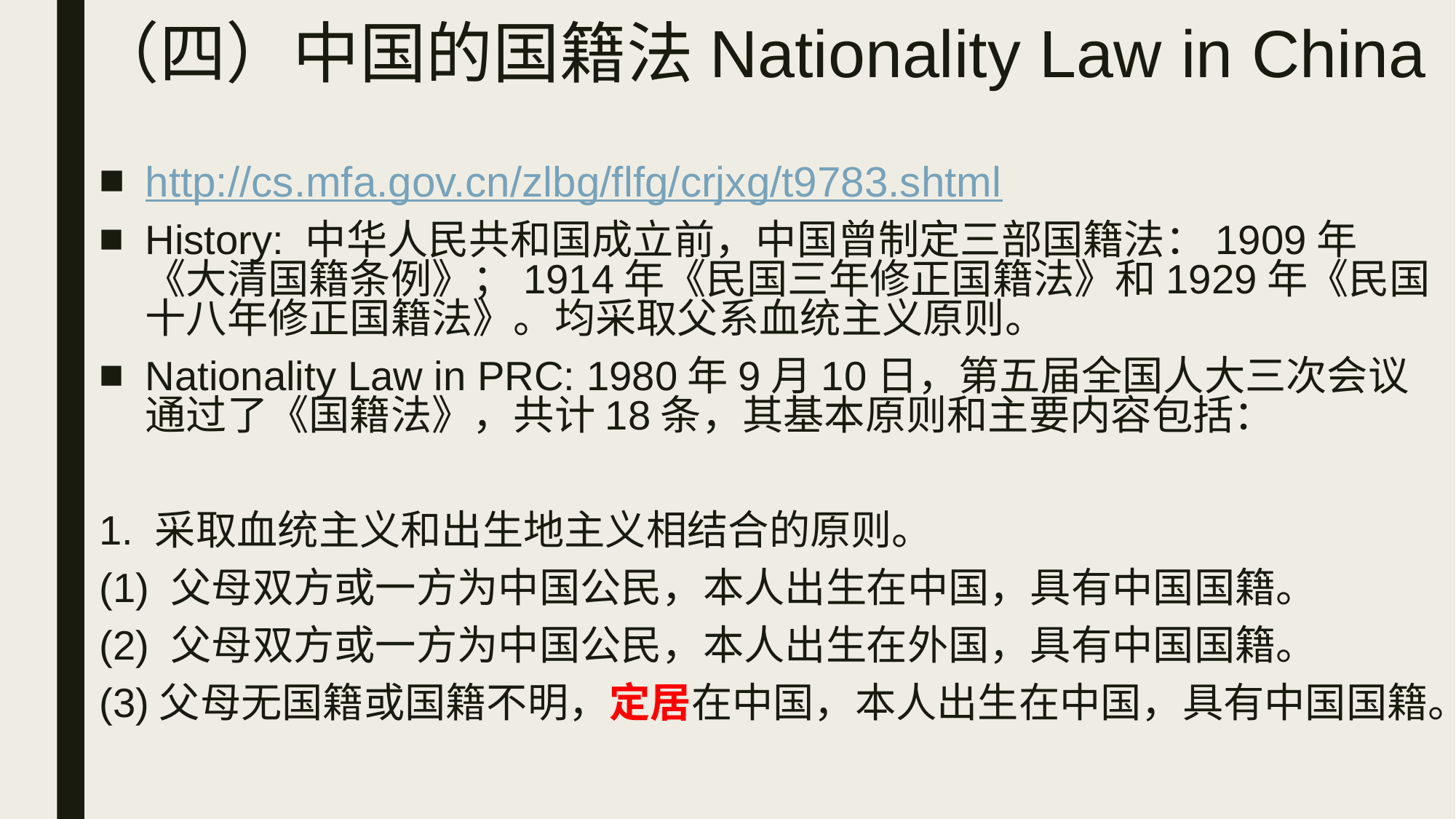

# （四）中国的国籍法Nationality Law in China
http://cs.mfa.gov.cn/zlbg/flfg/crjxg/t9783.shtml
History: 中华人民共和国成立前，中国曾制定三部国籍法：1909年《大清国籍条例》；1914年《民国三年修正国籍法》和1929年《民国十八年修正国籍法》。均采取父系血统主义原则。
Nationality Law in PRC: 1980年9月10日，第五届全国人大三次会议通过了《国籍法》，共计18条，其基本原则和主要内容包括：

1. 采取血统主义和出生地主义相结合的原则。
(1) 父母双方或一方为中国公民，本人出生在中国，具有中国国籍。
(2) 父母双方或一方为中国公民，本人出生在外国，具有中国国籍。
(3)父母无国籍或国籍不明，定居在中国，本人出生在中国，具有中国国籍。